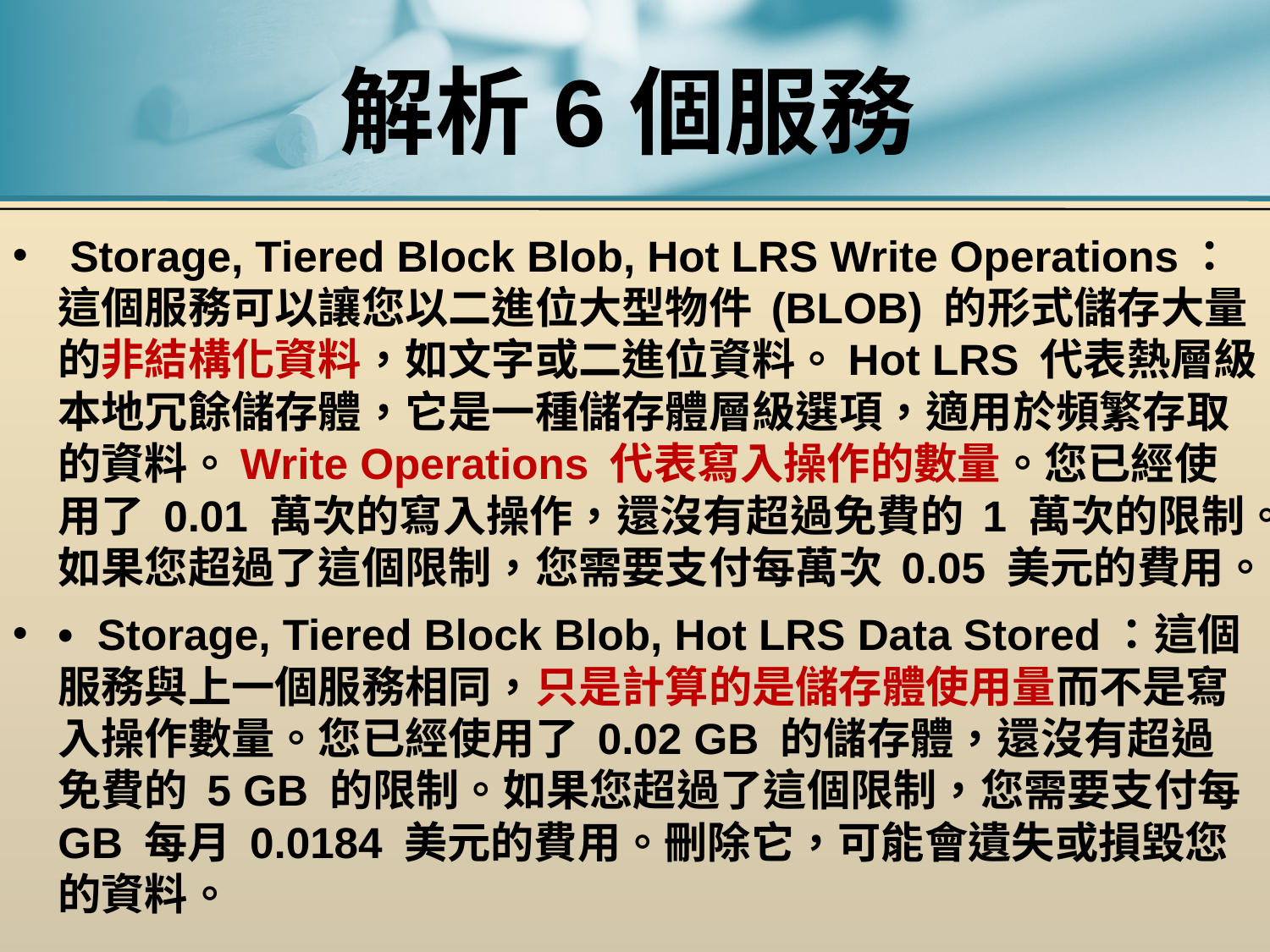

# 解析6個服務
 Storage, Tiered Block Blob, Hot LRS Write Operations：這個服務可以讓您以二進位大型物件 (BLOB) 的形式儲存大量的非結構化資料，如文字或二進位資料。Hot LRS 代表熱層級本地冗餘儲存體，它是一種儲存體層級選項，適用於頻繁存取的資料。Write Operations 代表寫入操作的數量。您已經使用了 0.01 萬次的寫入操作，還沒有超過免費的 1 萬次的限制。如果您超過了這個限制，您需要支付每萬次 0.05 美元的費用。
•  Storage, Tiered Block Blob, Hot LRS Data Stored：這個服務與上一個服務相同，只是計算的是儲存體使用量而不是寫入操作數量。您已經使用了 0.02 GB 的儲存體，還沒有超過免費的 5 GB 的限制。如果您超過了這個限制，您需要支付每 GB 每月 0.0184 美元的費用。刪除它，可能會遺失或損毀您的資料。